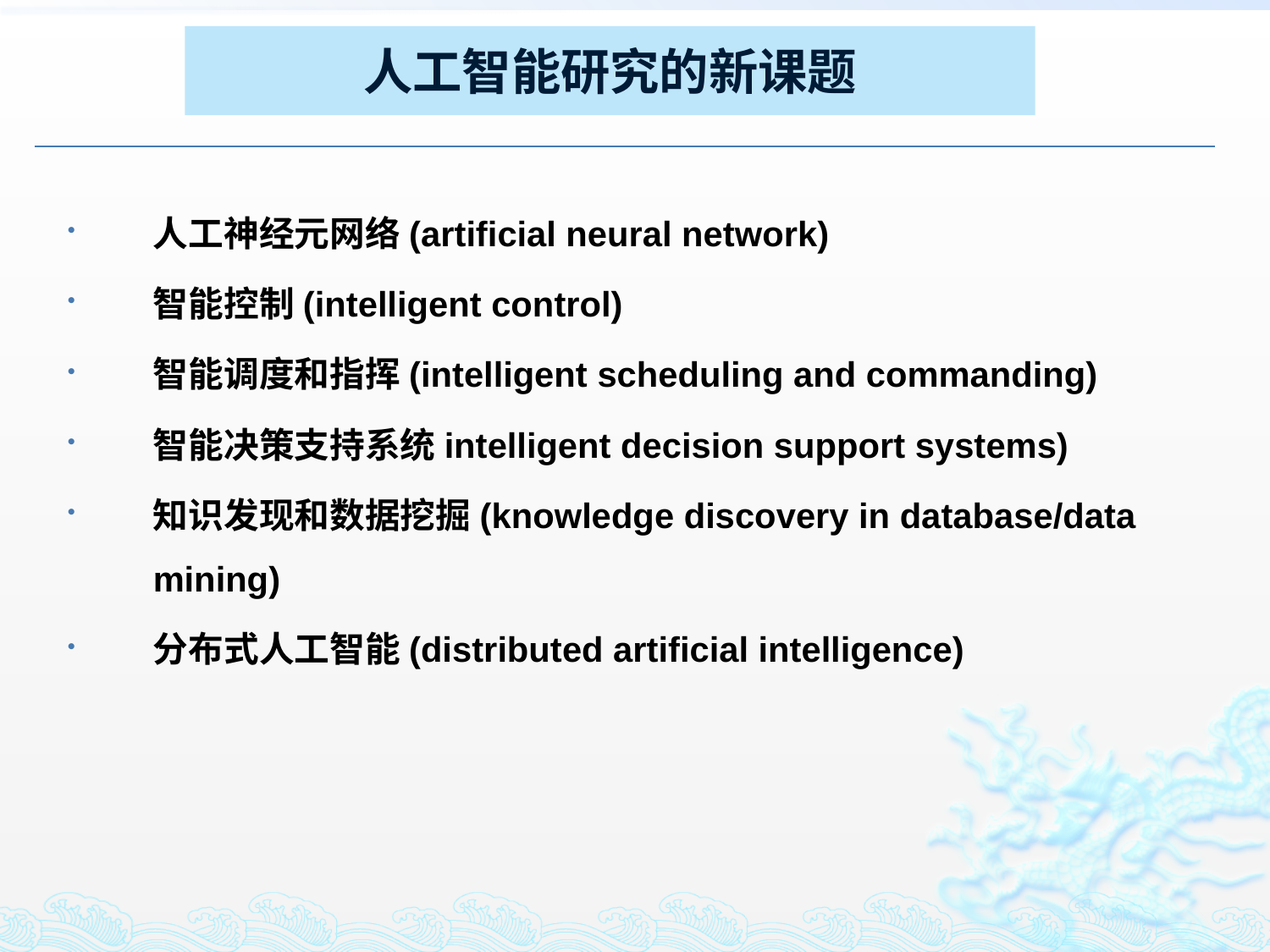

# 人工智能研究的新课题
人工神经元网络(artificial neural network)
智能控制(intelligent control)
智能调度和指挥(intelligent scheduling and commanding)
智能决策支持系统intelligent decision support systems)
知识发现和数据挖掘(knowledge discovery in database/data mining)
分布式人工智能(distributed artificial intelligence)